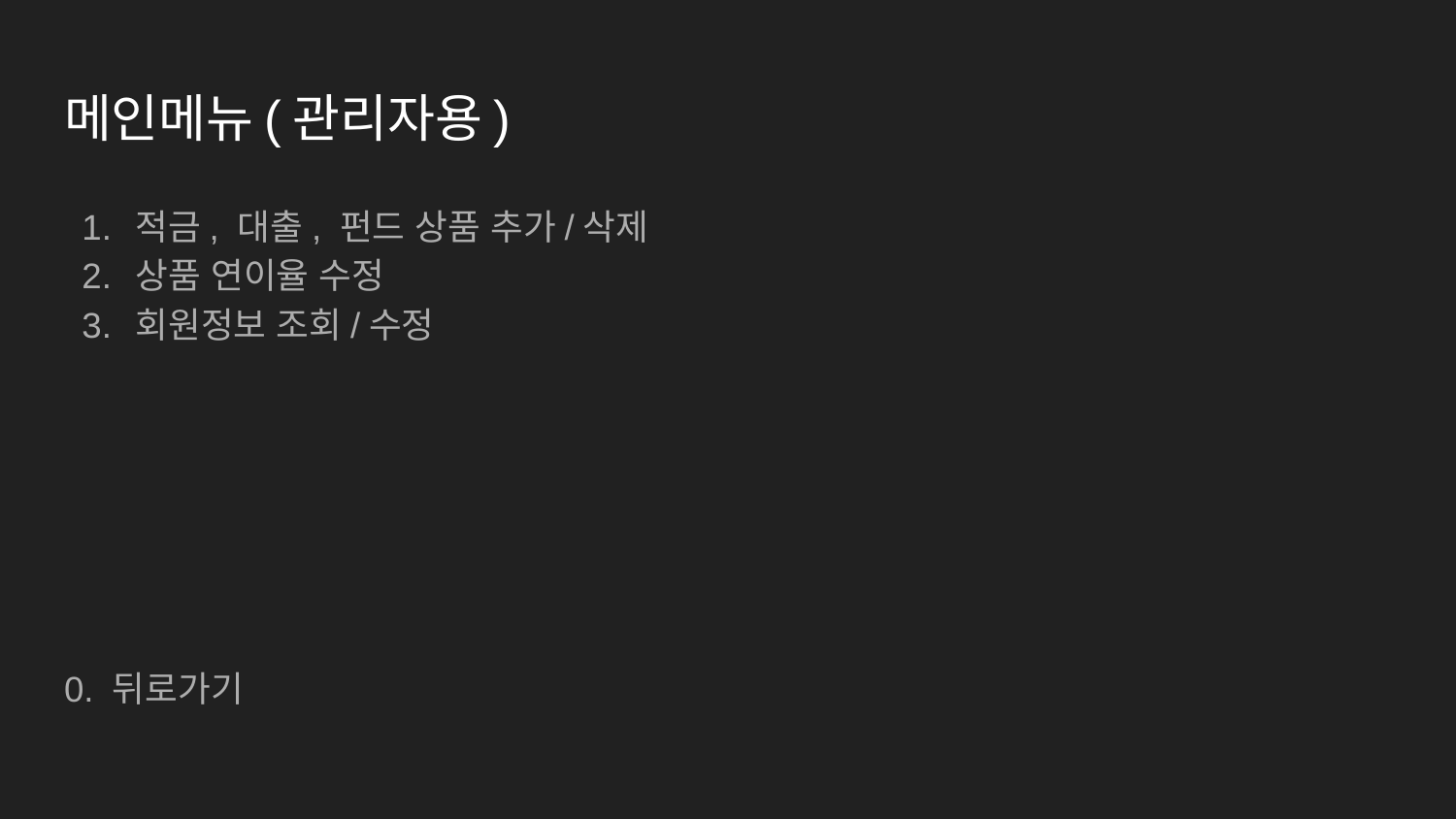

# 메인메뉴(관리자용)
적금, 대출, 펀드 상품 추가/삭제
상품 연이율 수정
회원정보 조회/수정

0. 뒤로가기